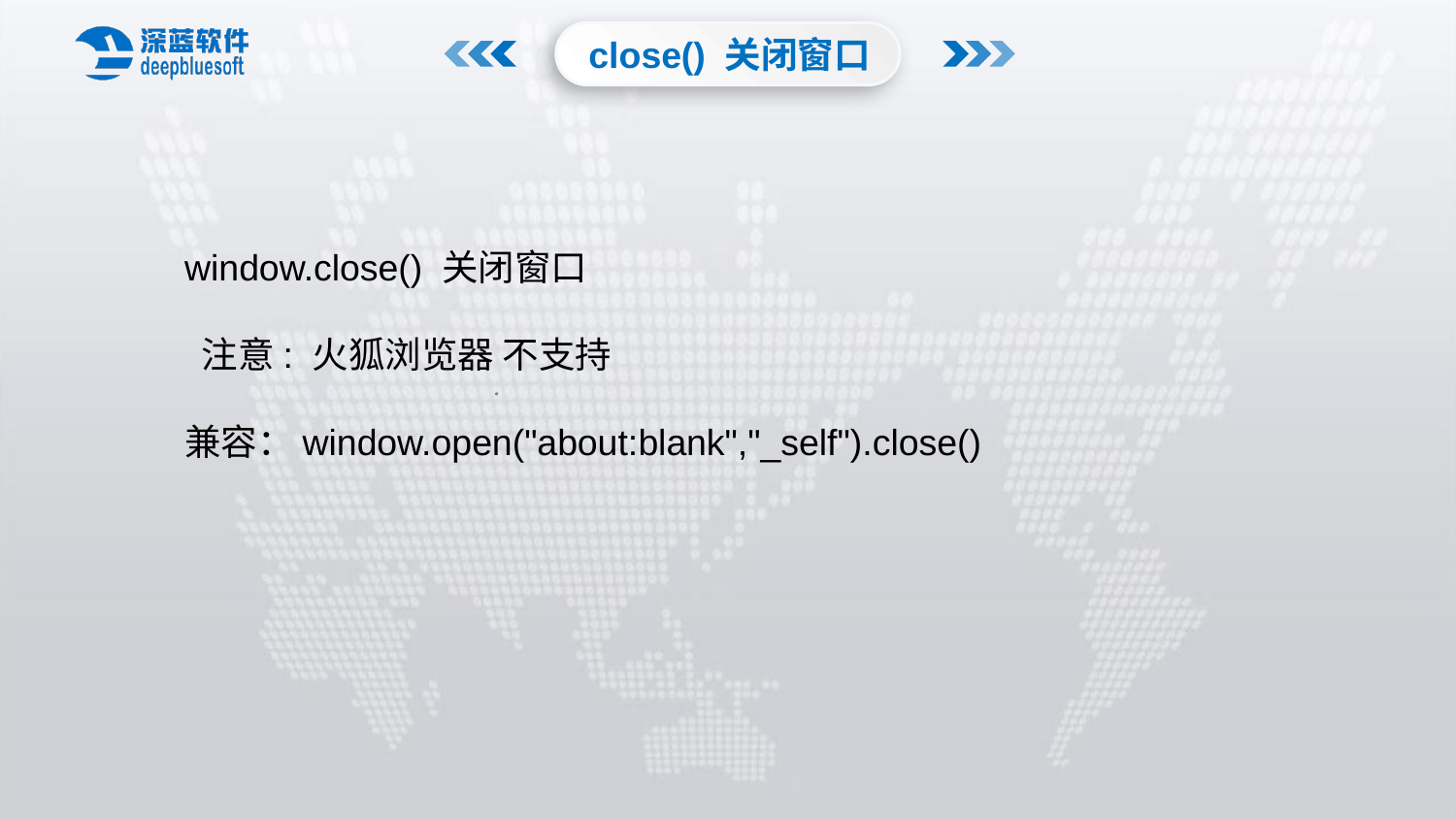

close() 关闭窗口

window.close() 关闭窗口

 注意: 火狐浏览器 不支持

兼容：window.open("about:blank","_self").close()